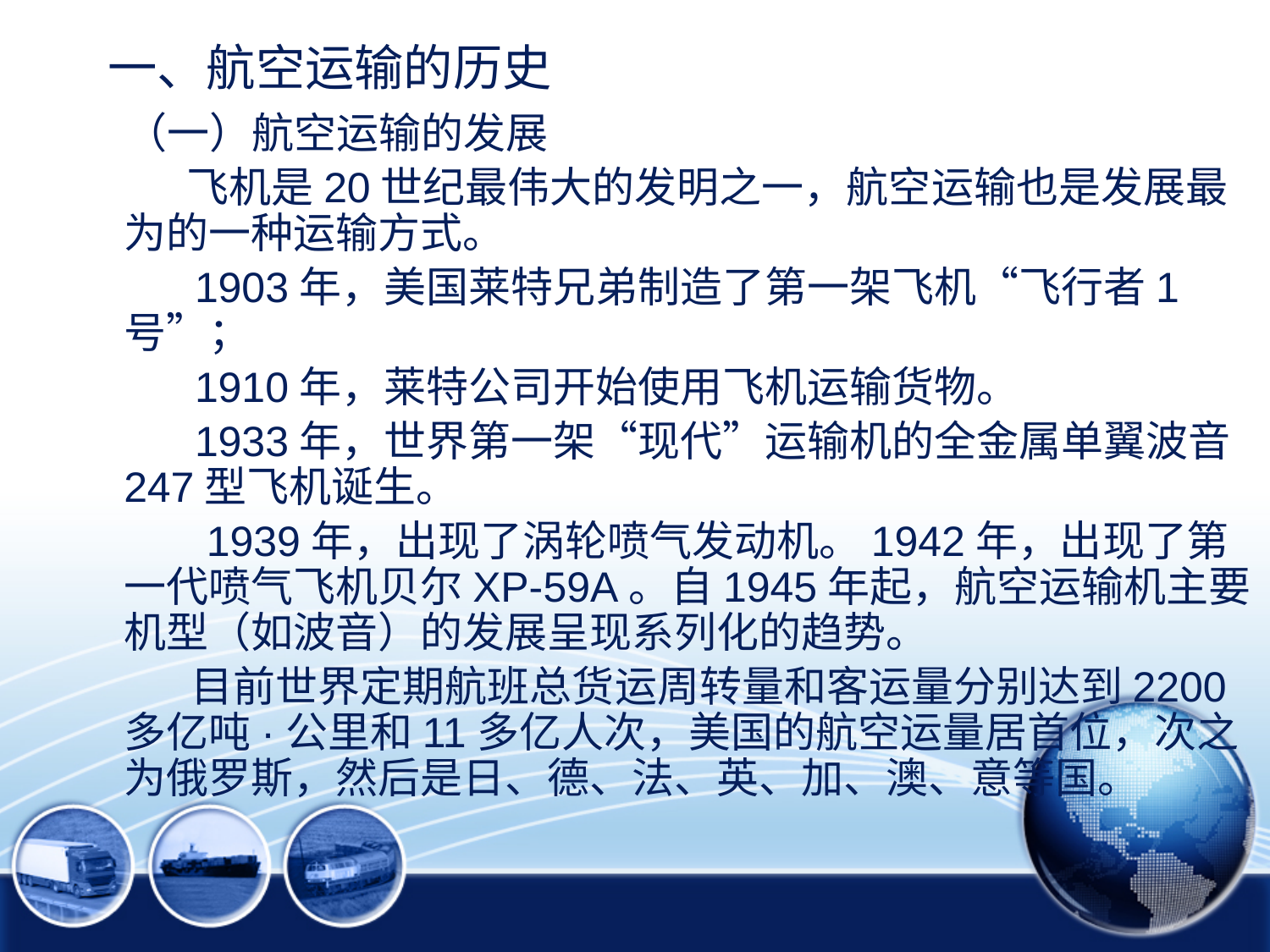

# 一、航空运输的历史
    （一）航空运输的发展
             飞机是20世纪最伟大的发明之一，航空运输也是发展最为的一种运输方式。
          1903年，美国莱特兄弟制造了第一架飞机“飞行者1号”；
          1910年，莱特公司开始使用飞机运输货物。
          1933年，世界第一架“现代”运输机的全金属单翼波音247型飞机诞生。
           1939年，出现了涡轮喷气发动机。1942年，出现了第一代喷气飞机贝尔XP-59A。自1945年起，航空运输机主要机型（如波音）的发展呈现系列化的趋势。
           目前世界定期航班总货运周转量和客运量分别达到2200多亿吨·公里和11多亿人次，美国的航空运量居首位，次之为俄罗斯，然后是日、德、法、英、加、澳、意等国。